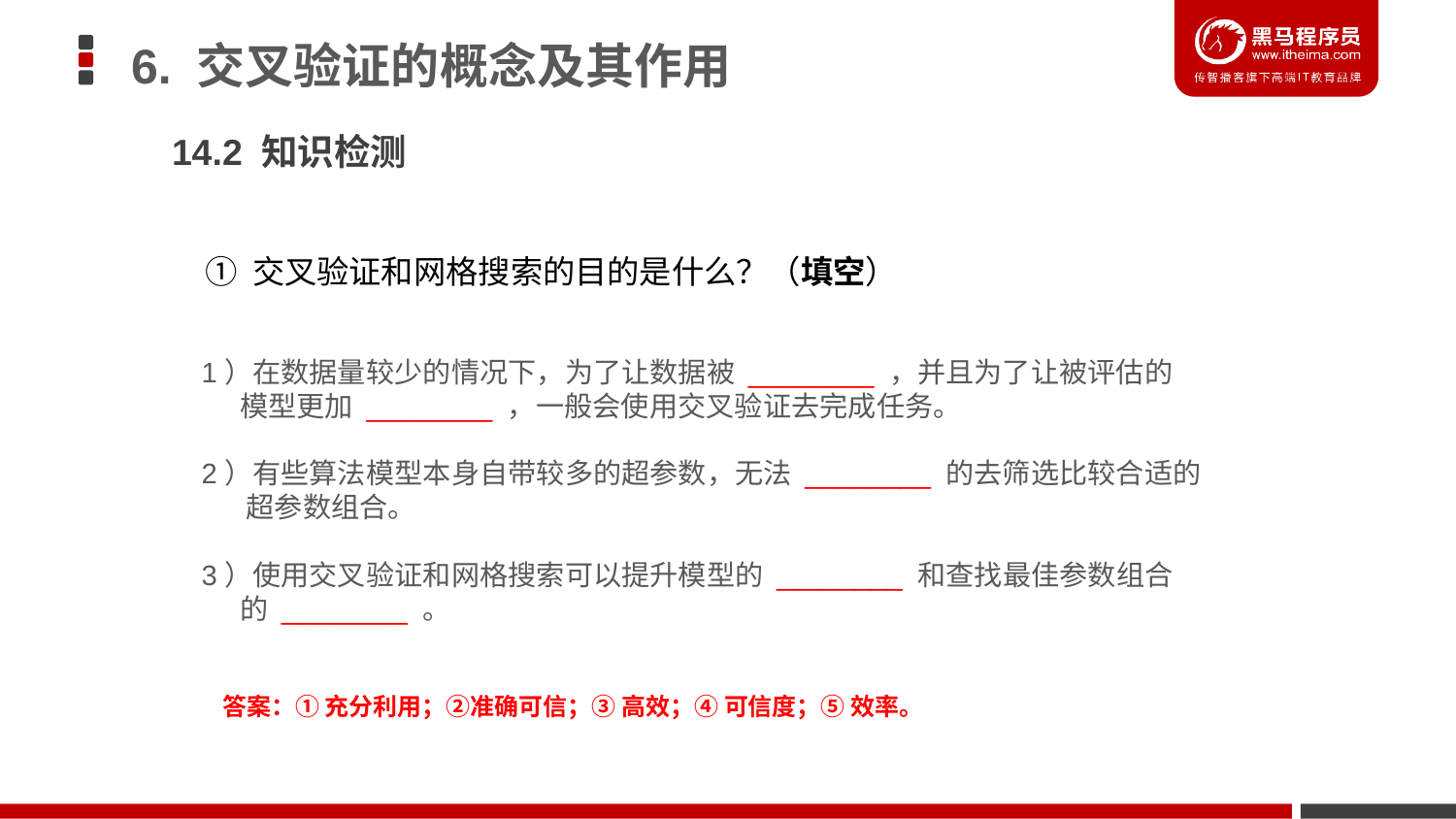

6. 交叉验证的概念及其作用
14.2 知识检测
① 交叉验证和网格搜索的目的是什么？（填空）
1）在数据量较少的情况下，为了让数据被 ________ ，并且为了让被评估的
     模型更加 ________ ，一般会使用交叉验证去完成任务。

2）有些算法模型本身自带较多的超参数，无法 ________ 的去筛选比较合适的
      超参数组合。

3）使用交叉验证和网格搜索可以提升模型的 ________ 和查找最佳参数组合
     的 ________ 。
答案：① 充分利用；②准确可信；③ 高效；④ 可信度；⑤ 效率。